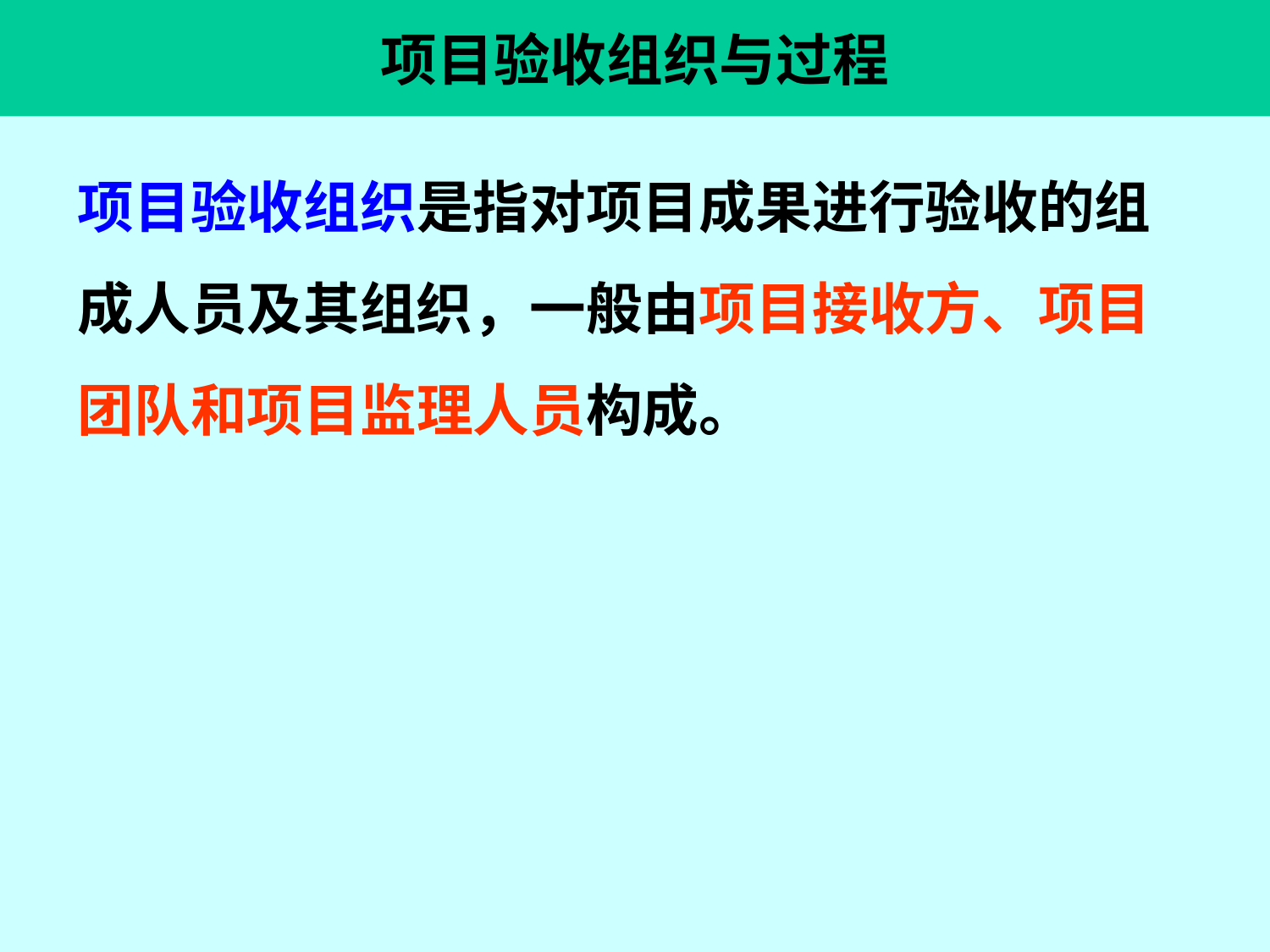

# 项目验收组织与过程
项目验收组织是指对项目成果进行验收的组成人员及其组织，一般由项目接收方、项目团队和项目监理人员构成。